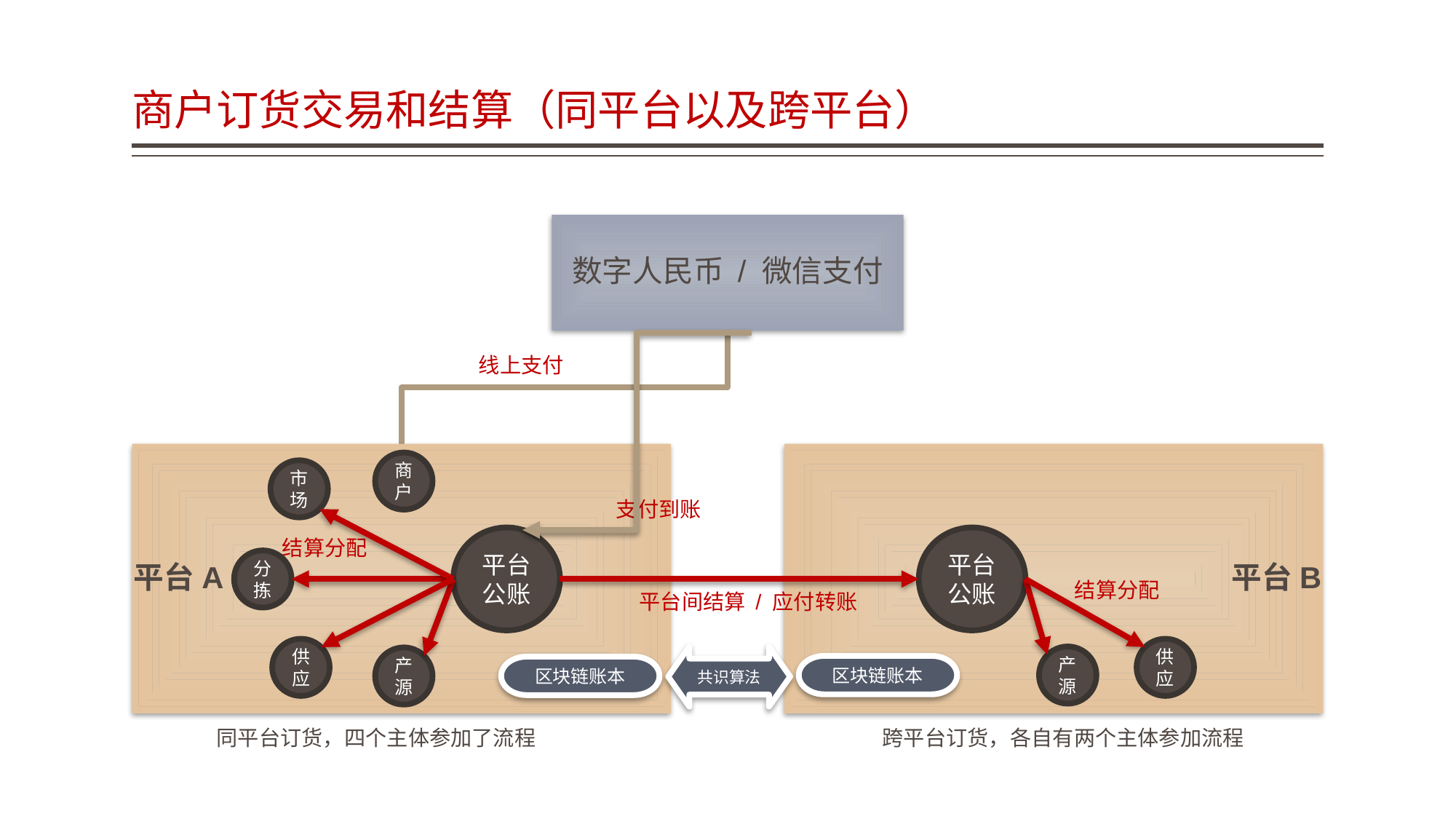

# 商户订货交易和结算（同平台以及跨平台）
数字人民币 / 微信支付
平台A
平台B
线上支付
商户
市场
支付到账
平台公账
平台公账
结算分配
分拣
结算分配
平台间结算 / 应付转账
供应
供应
共识算法
产源
产源
区块链账本
区块链账本
同平台订货，四个主体参加了流程
跨平台订货，各自有两个主体参加流程